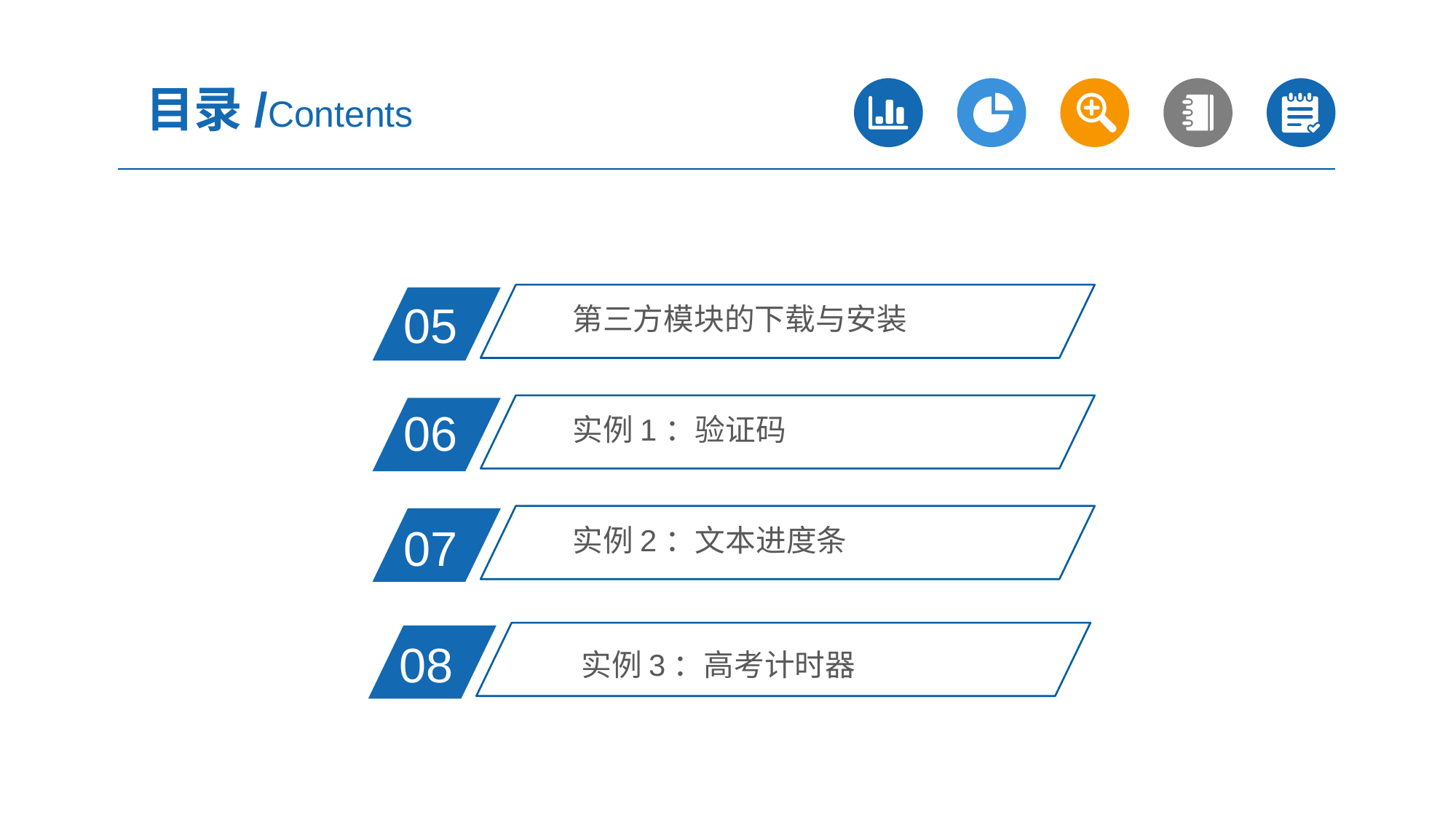

目录/Contents

第三方模块的下载与安装

05

实例1：验证码
06

实例2：文本进度条

07

实例3：高考计时器

08